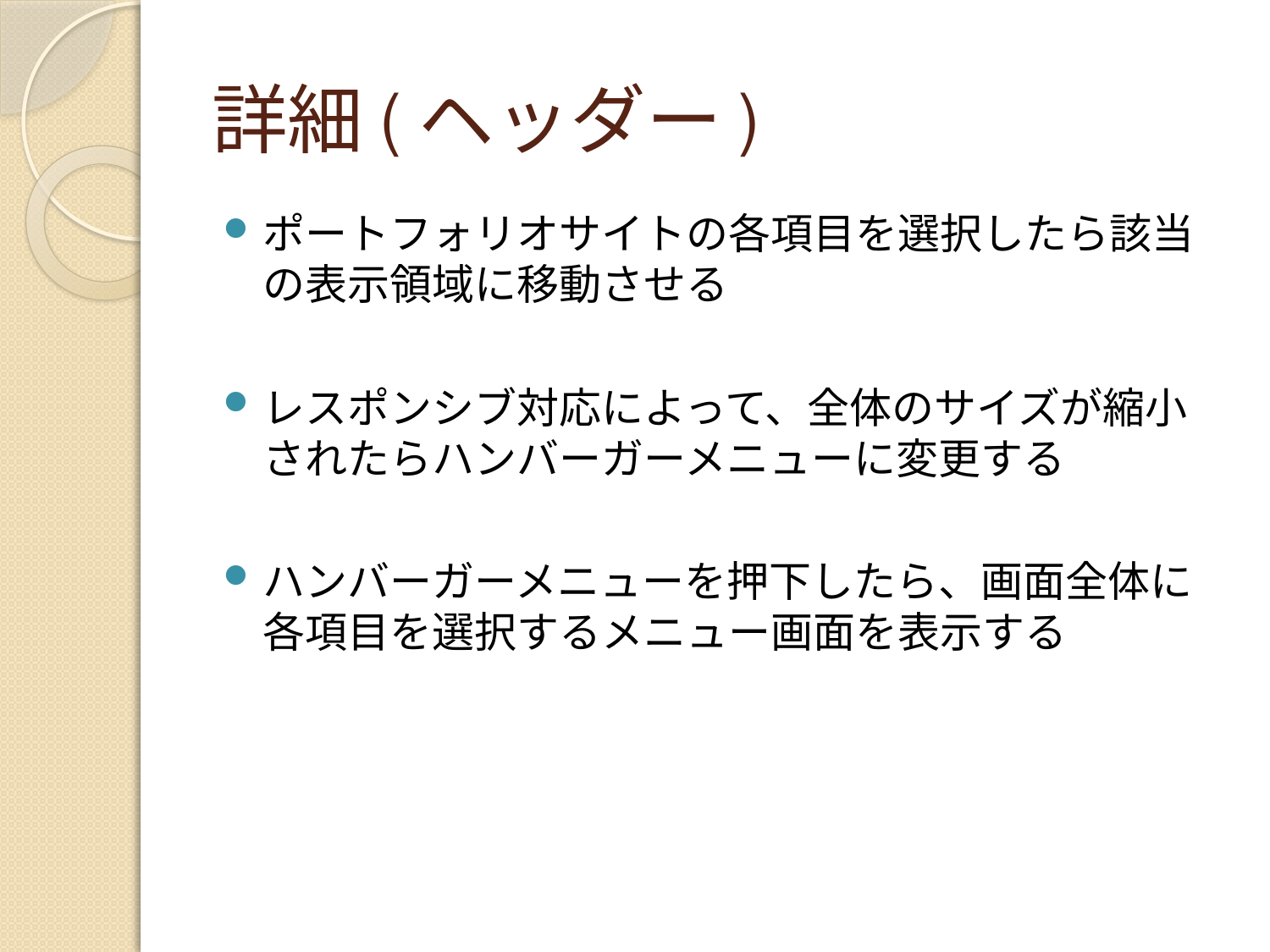

# 詳細(ヘッダー)
ポートフォリオサイトの各項目を選択したら該当の表示領域に移動させる

レスポンシブ対応によって、全体のサイズが縮小されたらハンバーガーメニューに変更する

ハンバーガーメニューを押下したら、画面全体に各項目を選択するメニュー画面を表示する